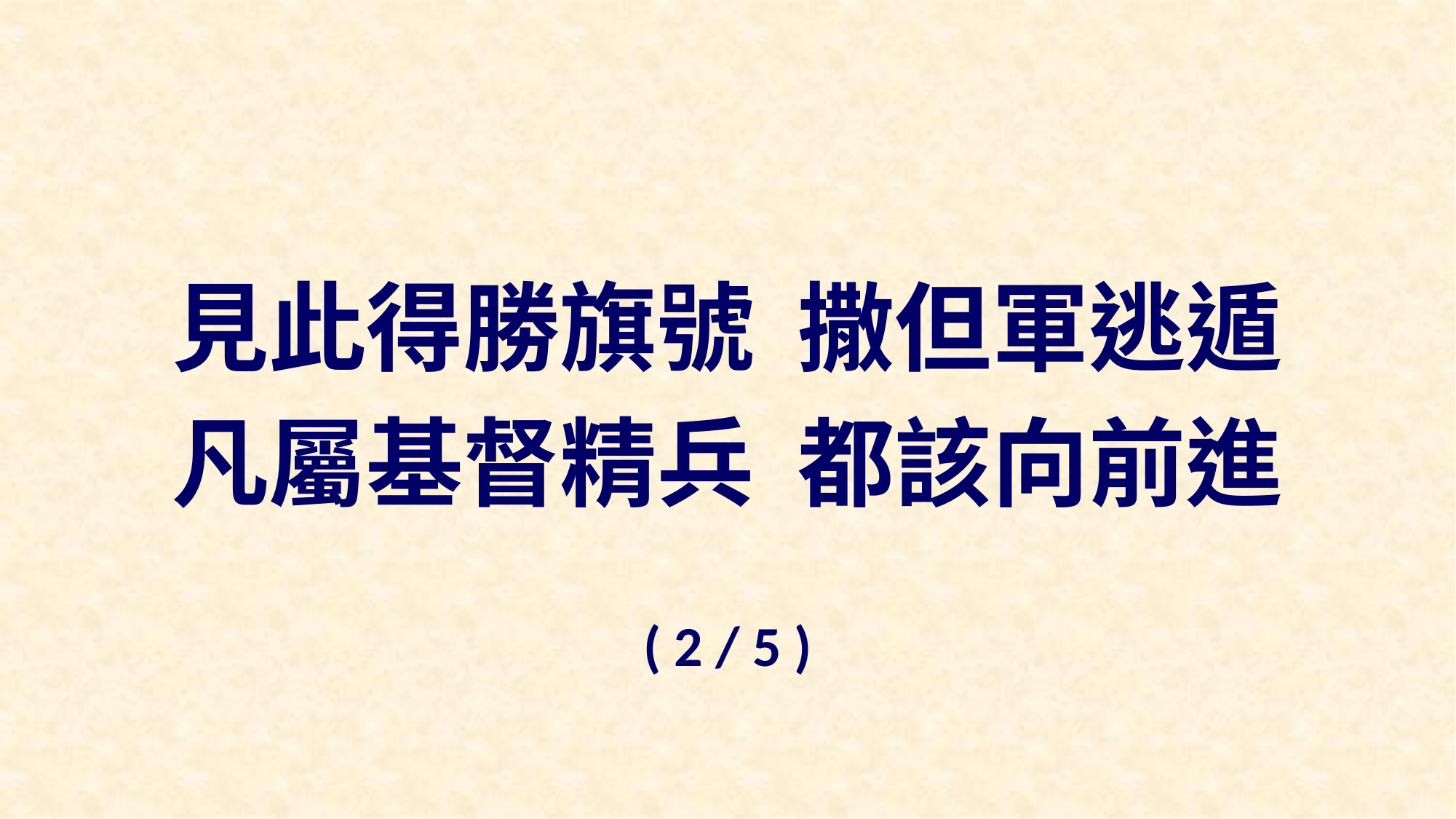

見此得勝旗號  撒但軍逃遁
凡屬基督精兵  都該向前進
( 2 / 5 )